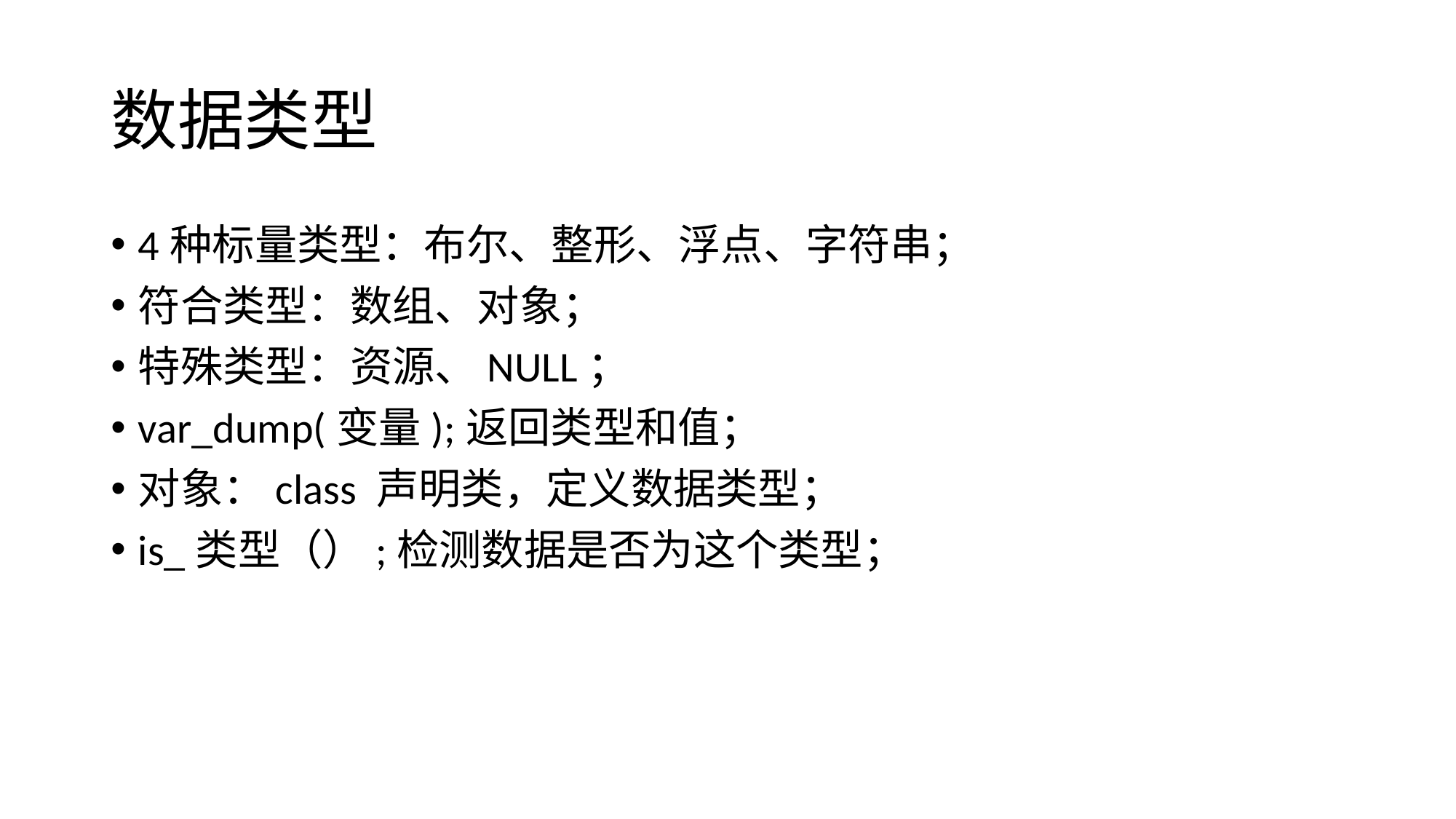

# 数据类型
4种标量类型：布尔、整形、浮点、字符串；
符合类型：数组、对象；
特殊类型：资源、NULL；
var_dump(变量);返回类型和值；
对象：class 声明类，定义数据类型；
is_类型（）;检测数据是否为这个类型；